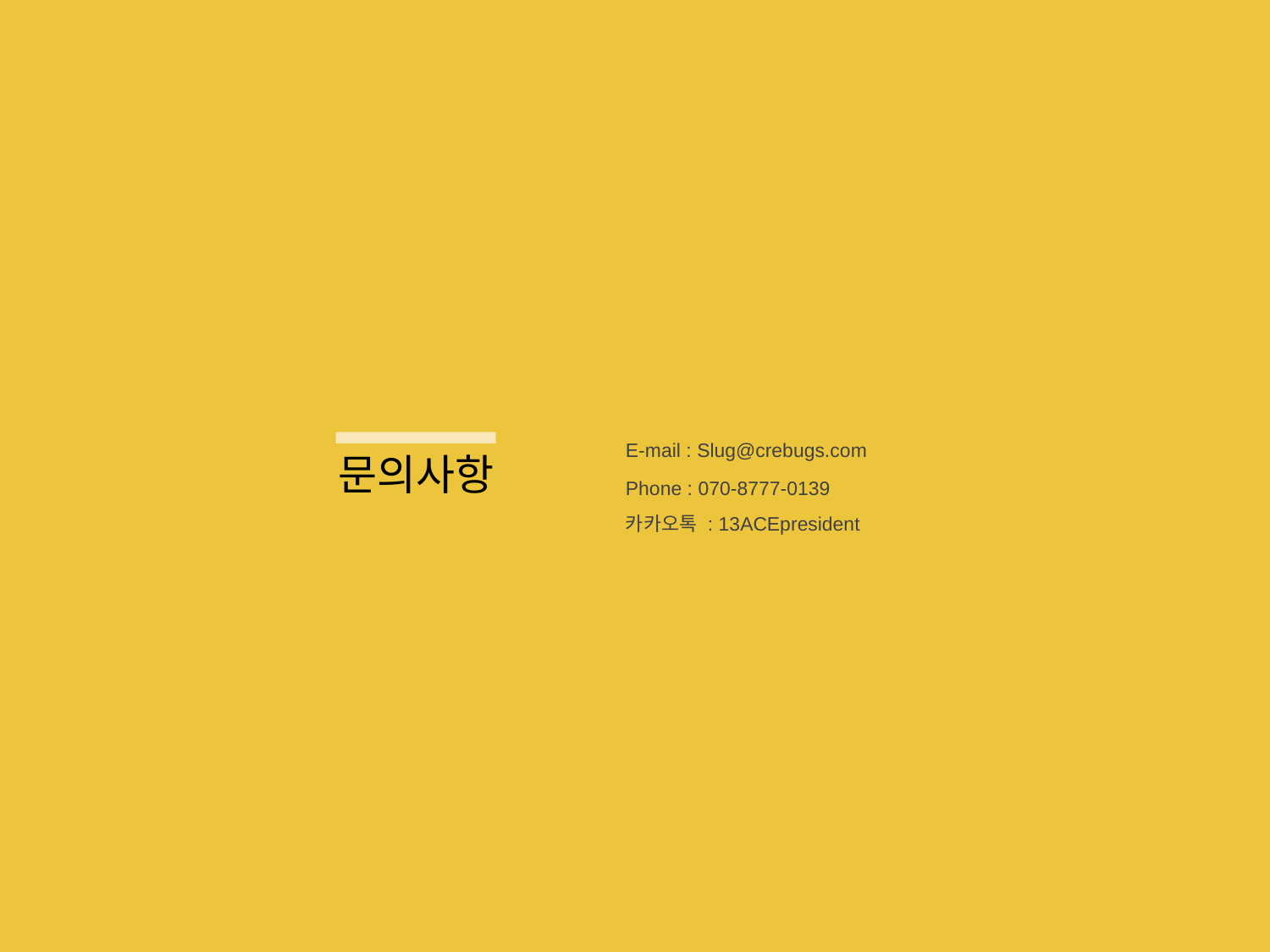

E-mail : Slug@crebugs.com

문의사항
Phone : 070-8777-0139
카카오톡 : 13ACEpresident